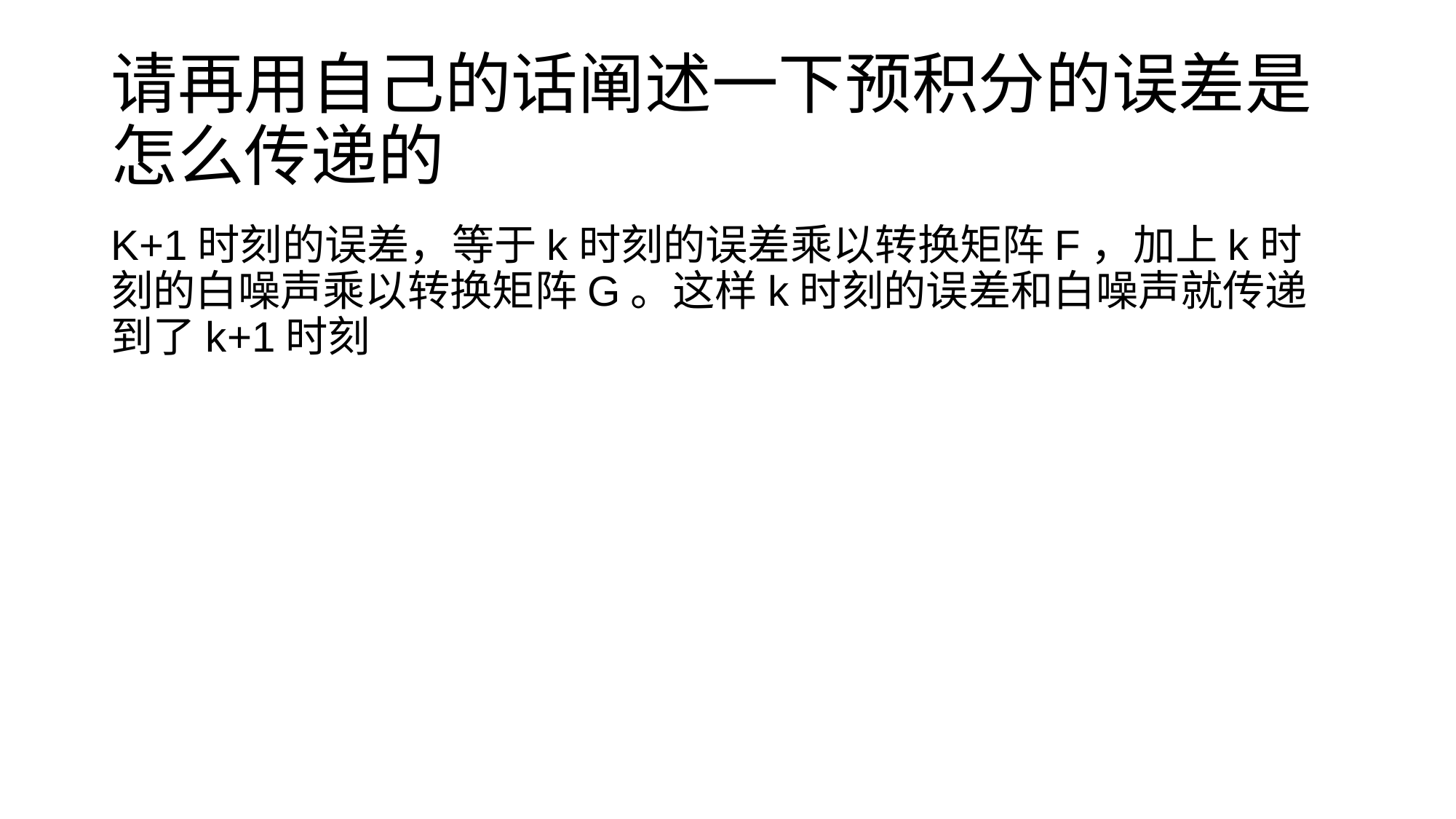

# 请再用自己的话阐述一下预积分的误差是怎么传递的
K+1时刻的误差，等于k时刻的误差乘以转换矩阵F，加上k时刻的白噪声乘以转换矩阵G。这样k时刻的误差和白噪声就传递到了k+1时刻